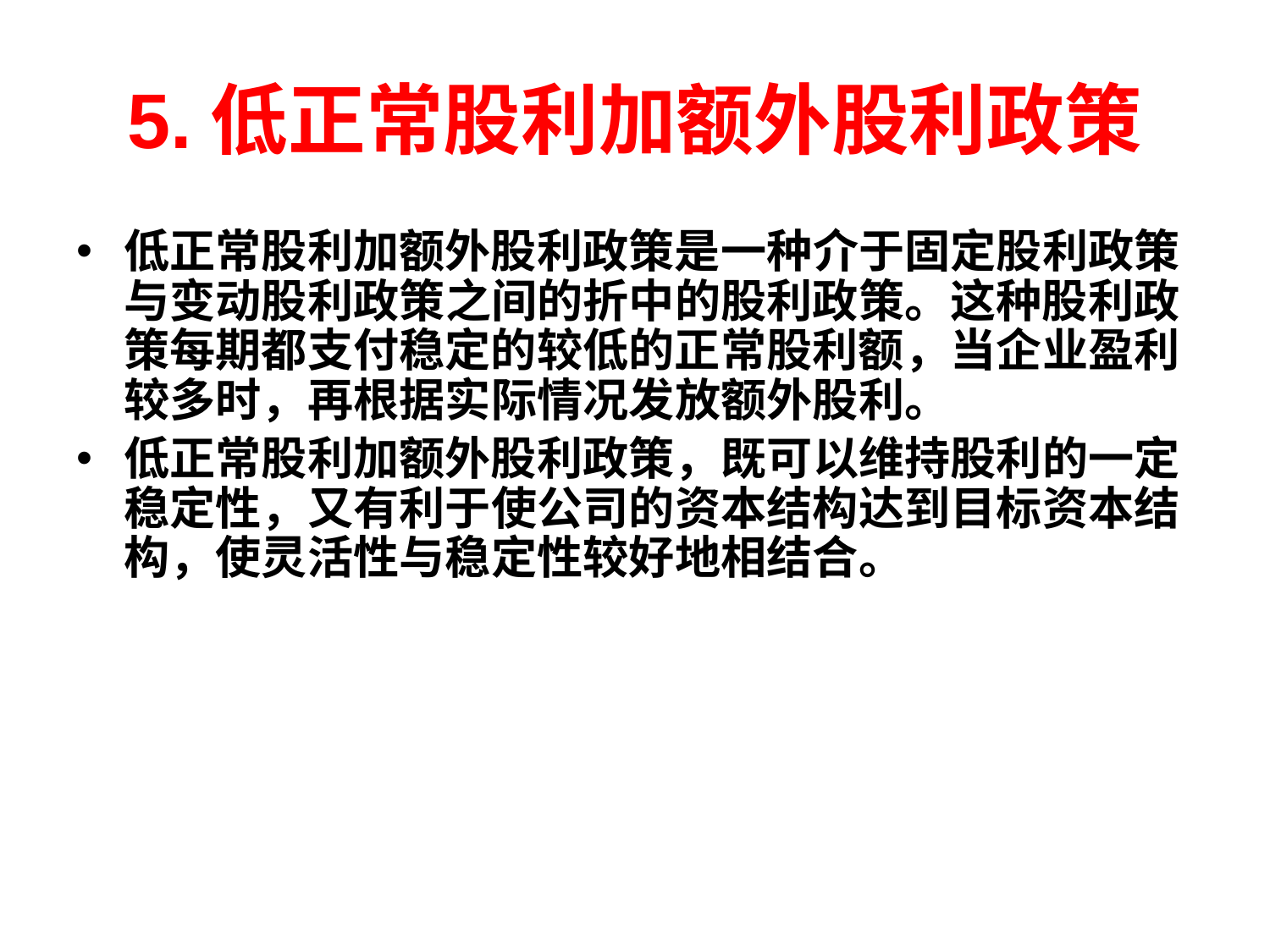

5.低正常股利加额外股利政策
低正常股利加额外股利政策是一种介于固定股利政策与变动股利政策之间的折中的股利政策。这种股利政策每期都支付稳定的较低的正常股利额，当企业盈利较多时，再根据实际情况发放额外股利。
低正常股利加额外股利政策，既可以维持股利的一定稳定性，又有利于使公司的资本结构达到目标资本结构，使灵活性与稳定性较好地相结合。